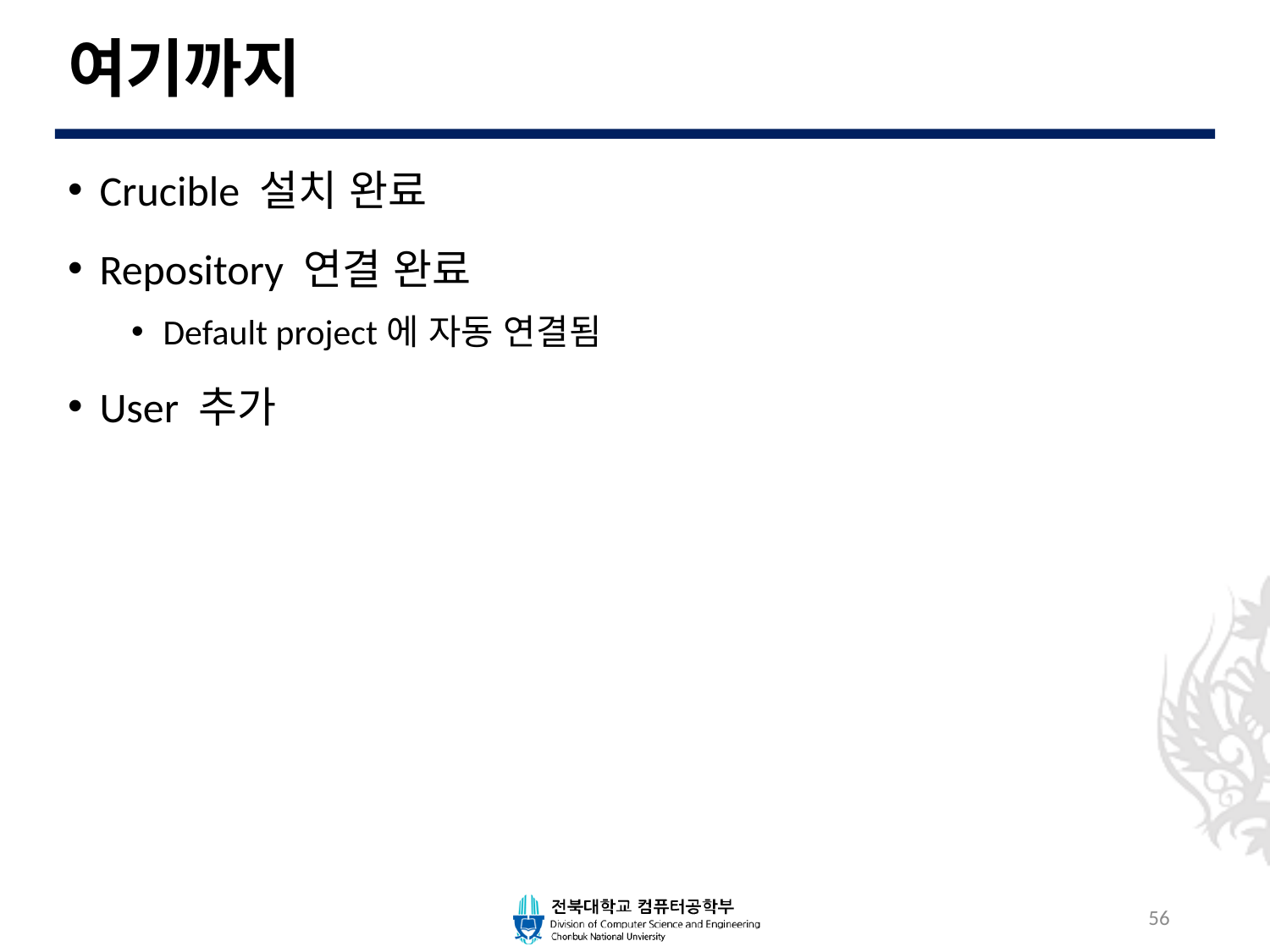

# 여기까지
Crucible 설치 완료
Repository 연결 완료
Default project에 자동 연결됨
User 추가
56